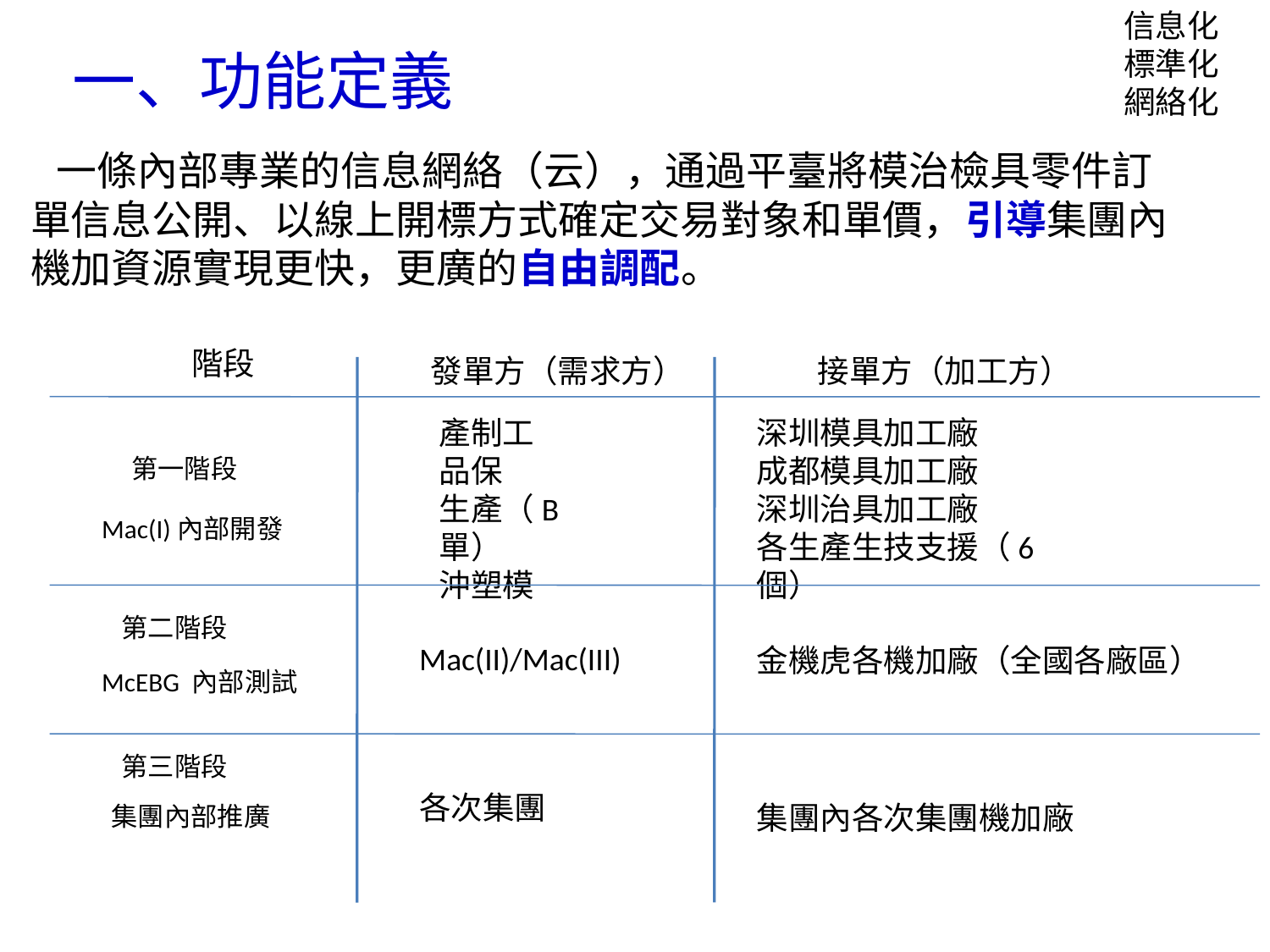

# 一、功能定義
信息化
標準化
網絡化

       一條內部專業的信息網絡（云），通過平臺將模治檢具零件訂單信息公開、以線上開標方式確定交易對象和單價，引導集團內機加資源實現更快，更廣的自由調配。
階段
發單方（需求方）
接單方（加工方）
產制工
品保
生產（B單）
沖塑模
深圳模具加工廠
成都模具加工廠
深圳治具加工廠
各生產生技支援（6個）
第一階段
Mac(I)內部開發
第二階段
Mac(II)/Mac(III)
金機虎各機加廠（全國各廠區）
McEBG 內部測試
第三階段
各次集團
集團內各次集團機加廠
集團內部推廣